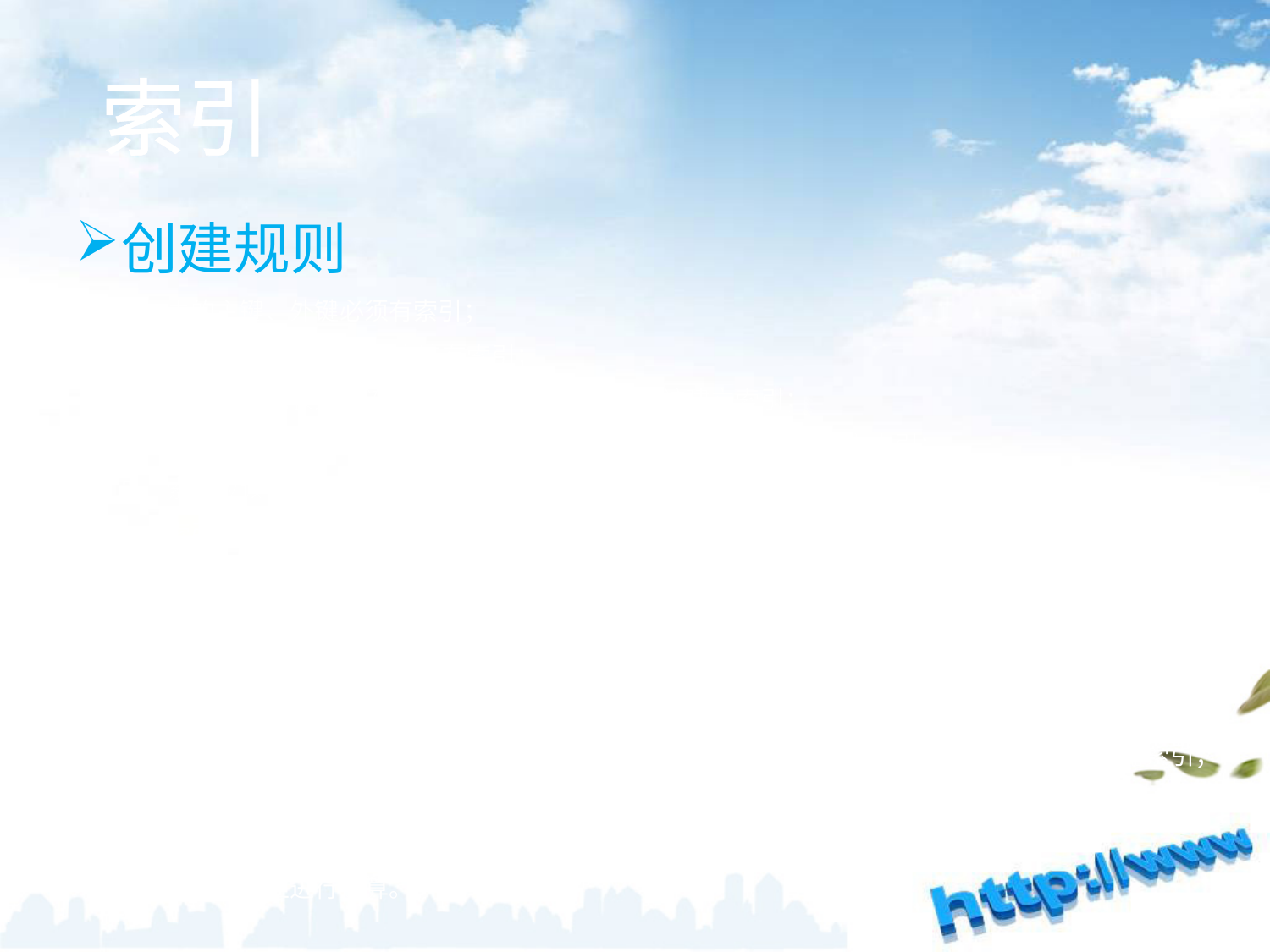

索引
创建规则
表的主键、外键必须有索引；
数据量超过300的表应该有索引；
经常与其他表进行连接的表，在连接字段上应该建立索引；
经常出现在Where子句中的字段，特别是大表的字段，应该建立索引；
索引应该建在选择性高的字段上；
索引应该建在小字段上，对于大的文本字段甚至超长字段，不要建索引；
如果复合索引所包含的字段超过3个，那么仔细考虑其必要性，考虑减少复合的字段；
频繁进行数据操作的表，不要建立太多的索引；
删除无用的索引，避免对执行计划造成负面影响；
每query每table只能使用一个索引；
MySQL只对<，<=，=，>，>=，BETWEEN，IN，以及某些时候的LIKE才会使用索引；
索引不会包含有NULL值的列。
使用短索引, 如index `col` (`col`(10))
不要在列上进行运算。